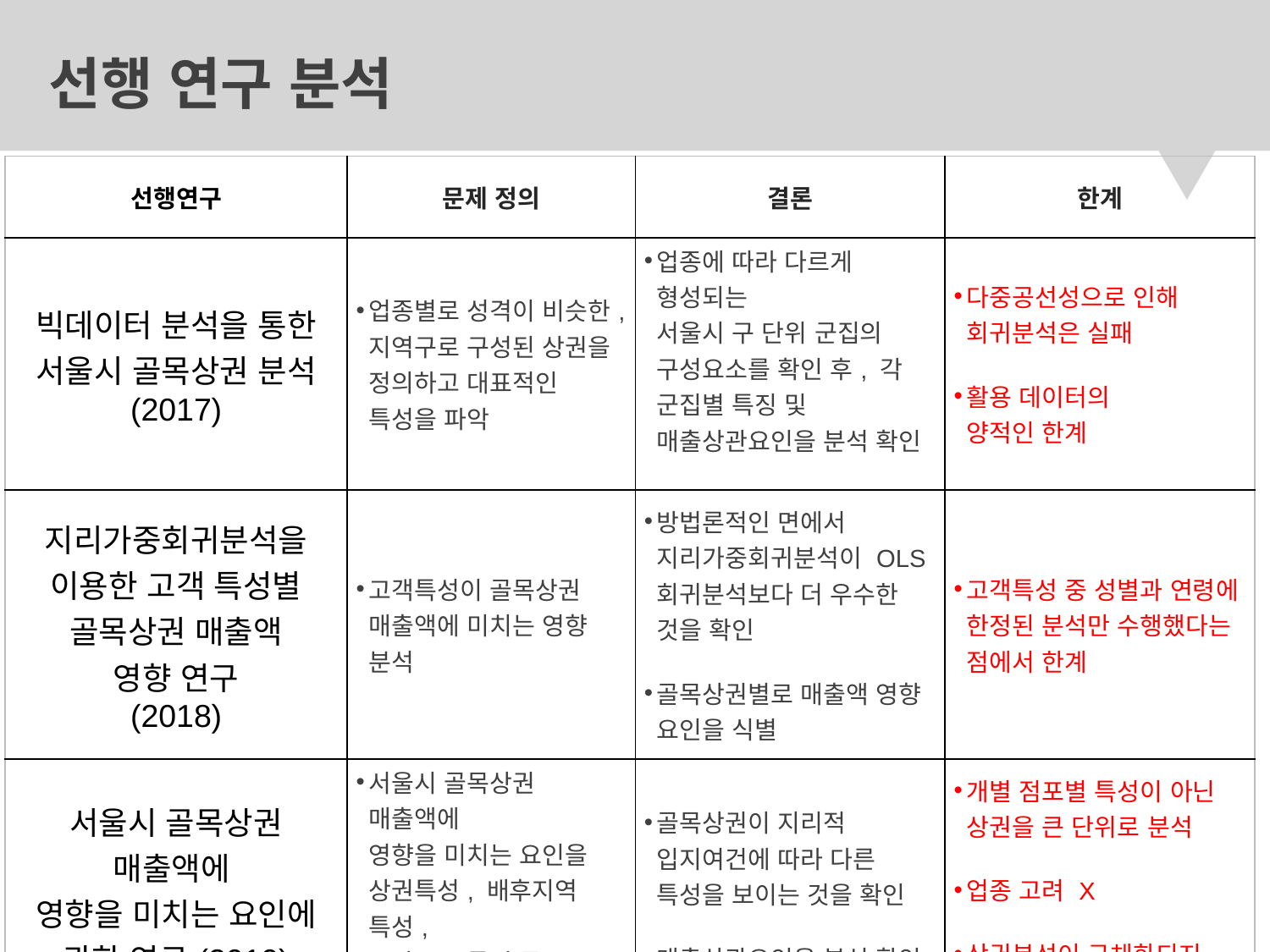

# 선행 연구 분석
| 선행연구 | 문제 정의 | 결론 | 한계 |
| --- | --- | --- | --- |
| 빅데이터 분석을 통한 서울시 골목상권 분석 (2017) | 업종별로 성격이 비슷한, 지역구로 구성된 상권을 정의하고 대표적인 특성을 파악 | 업종에 따라 다르게 형성되는 서울시 구 단위 군집의 구성요소를 확인 후, 각 군집별 특징 및 매출상관요인을 분석 확인 | 다중공선성으로 인해 회귀분석은 실패 활용 데이터의 양적인 한계 |
| 지리가중회귀분석을 이용한 고객 특성별 골목상권 매출액 영향 연구 (2018) | 고객특성이 골목상권 매출액에 미치는 영향 분석 | 방법론적인 면에서 지리가중회귀분석이 OLS 회귀분석보다 더 우수한 것을 확인 골목상권별로 매출액 영향 요인을 식별 | 고객특성 중 성별과 연령에 한정된 분석만 수행했다는 점에서 한계 |
| 서울시 골목상권 매출액에 영향을 미치는 요인에 관한 연구(2019) | 서울시 골목상권 매출액에 영향을 미치는 요인을 상권특성, 배후지역 특성, 공간구조 특성 등으로 구분하여 규명 | 골목상권이 지리적 입지여건에 따라 다른 특성을 보이는 것을 확인 매출상관요인을 분석 확인 | 개별 점포별 특성이 아닌 상권을 큰 단위로 분석 업종 고려 X 상권분석이 구체화되지 못함 |